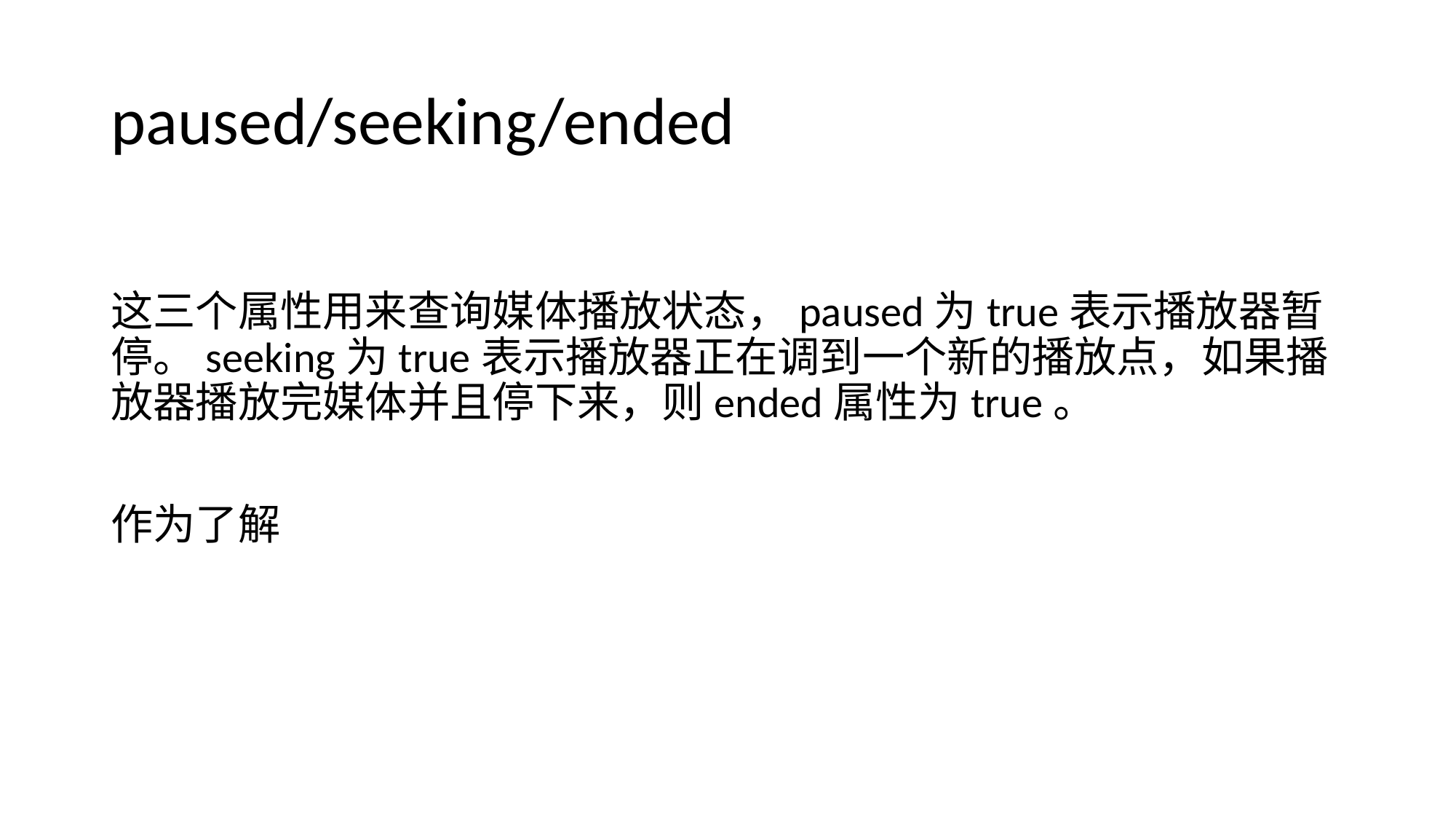

# paused/seeking/ended

这三个属性用来查询媒体播放状态，paused为true表示播放器暂停。seeking为true表示播放器正在调到一个新的播放点，如果播放器播放完媒体并且停下来，则ended属性为true。

作为了解